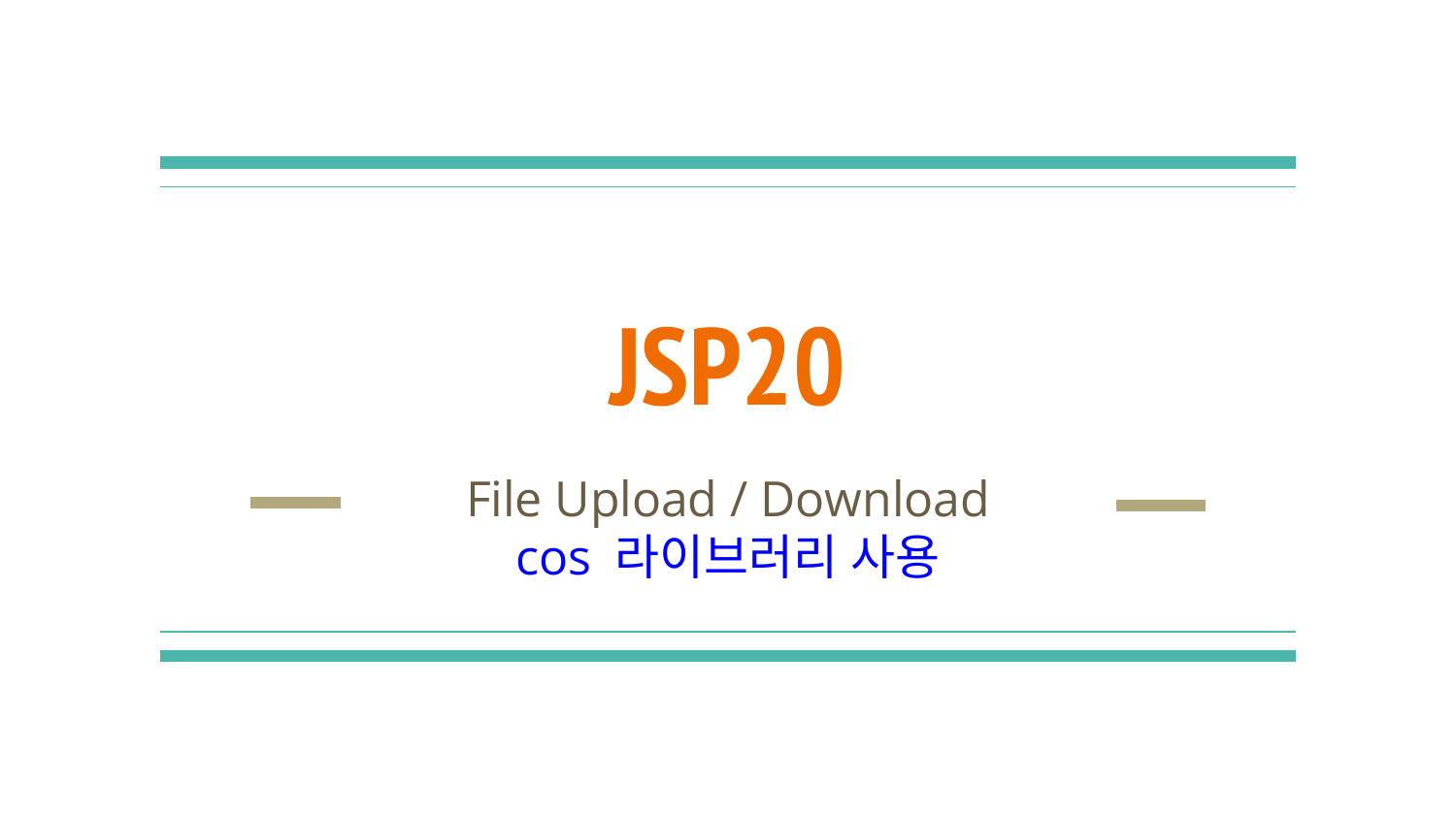

# JSP20
File Upload / Download
cos 라이브러리 사용